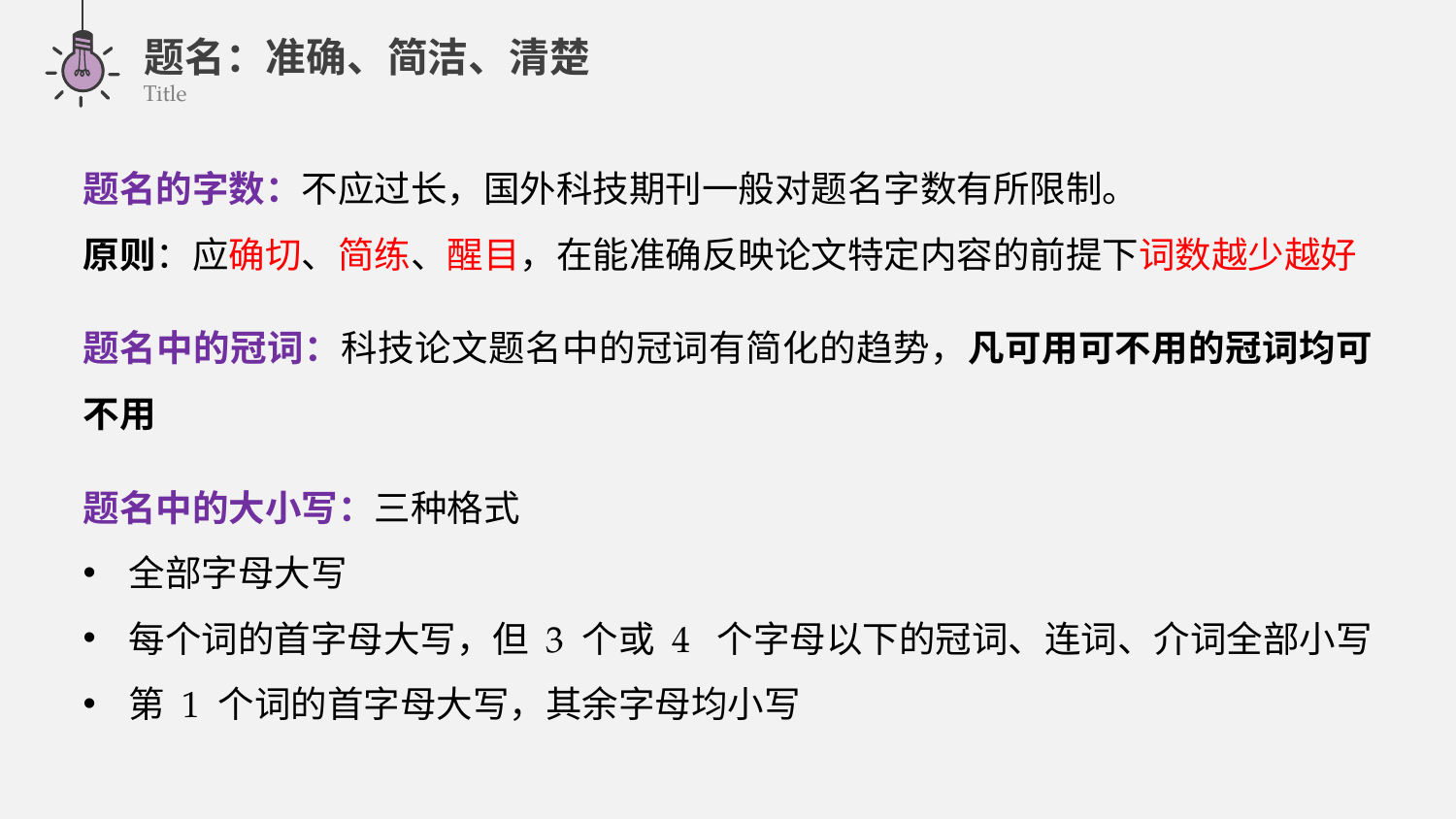

题名：准确、简洁、清楚
Title
题名的字数：不应过长，国外科技期刊一般对题名字数有所限制。
原则：应确切、简练、醒目，在能准确反映论文特定内容的前提下词数越少越好
题名中的冠词：科技论文题名中的冠词有简化的趋势，凡可用可不用的冠词均可不用
题名中的大小写：三种格式
全部字母大写
每个词的首字母大写，但 3 个或 4  个字母以下的冠词、连词、介词全部小写
第 1 个词的首字母大写，其余字母均小写